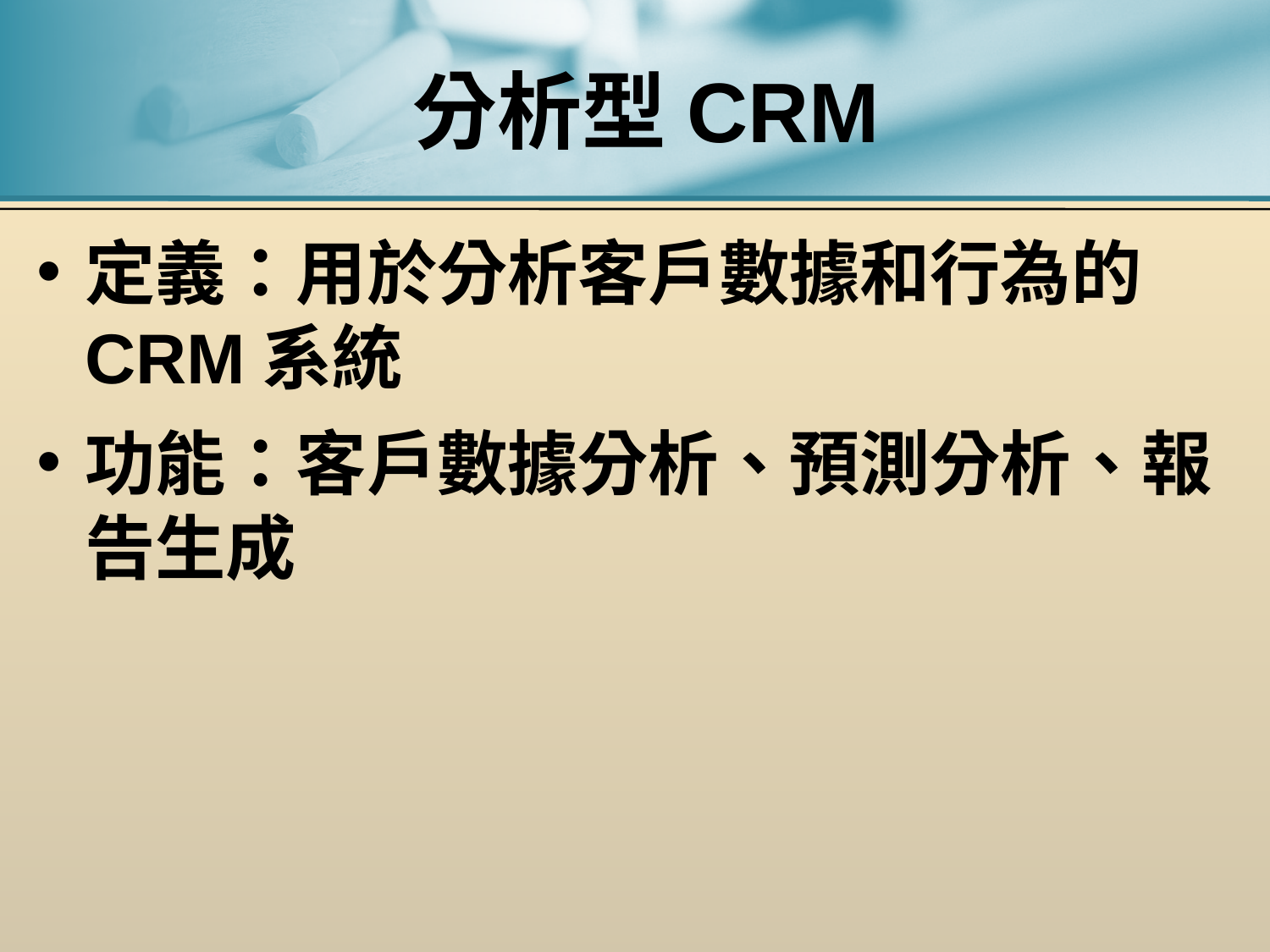

# 分析型CRM
定義：用於分析客戶數據和行為的CRM系統
功能：客戶數據分析、預測分析、報告生成